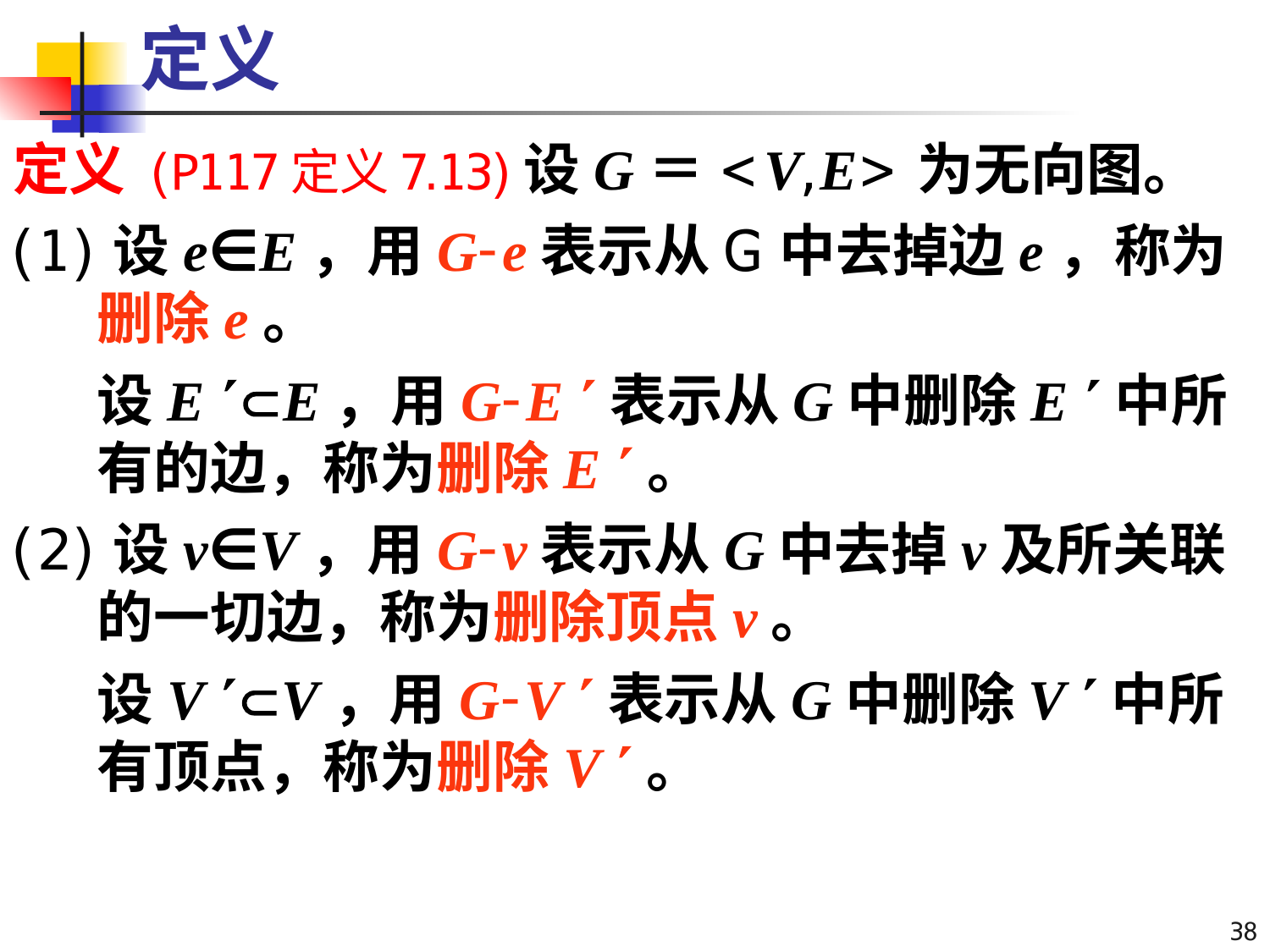

# 定义
定义 (P117定义7.13)设G＝<V,E>为无向图。
(1)设e∈E，用G-e表示从G中去掉边e，称为
删除e。
	设E ′⊂E，用G-E ′表示从G中删除E ′中所有的边，称为删除E ′。
(2)设v∈V，用G-v表示从G中去掉v及所关联的一切边，称为删除顶点v。
	设V ′⊂V，用G-V ′表示从G中删除V ′中所有顶点，称为删除V ′。
38